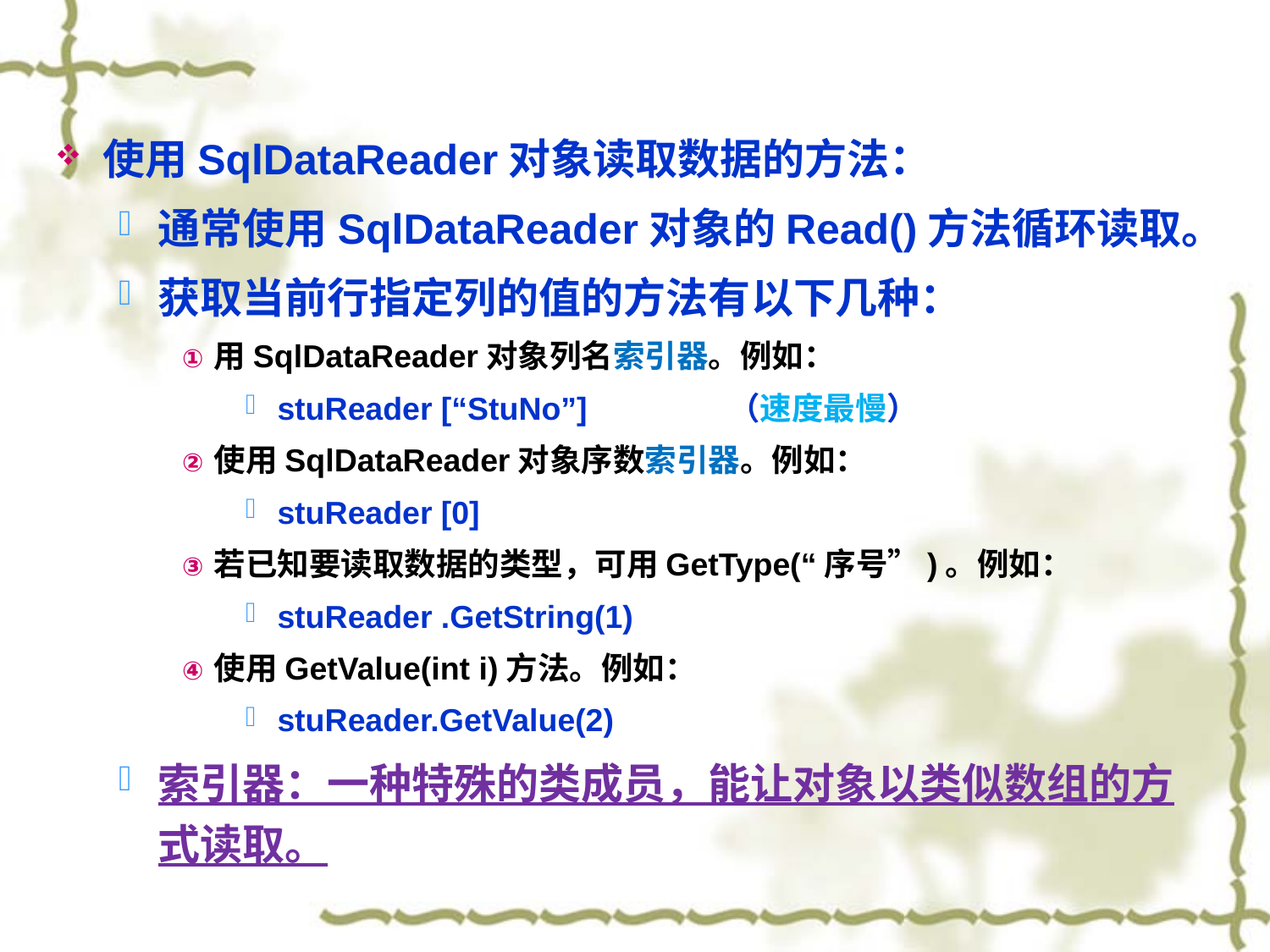

使用SqlDataReader对象读取数据的方法：
通常使用SqlDataReader对象的Read()方法循环读取。
获取当前行指定列的值的方法有以下几种：
用SqlDataReader对象列名索引器。例如：
stuReader [“StuNo”]               （速度最慢）
使用SqlDataReader对象序数索引器。例如：
stuReader [0]
若已知要读取数据的类型，可用GetType(“序号”)。例如：
stuReader .GetString(1)
使用GetValue(int i)方法。例如：
stuReader.GetValue(2)
索引器：一种特殊的类成员，能让对象以类似数组的方式读取。